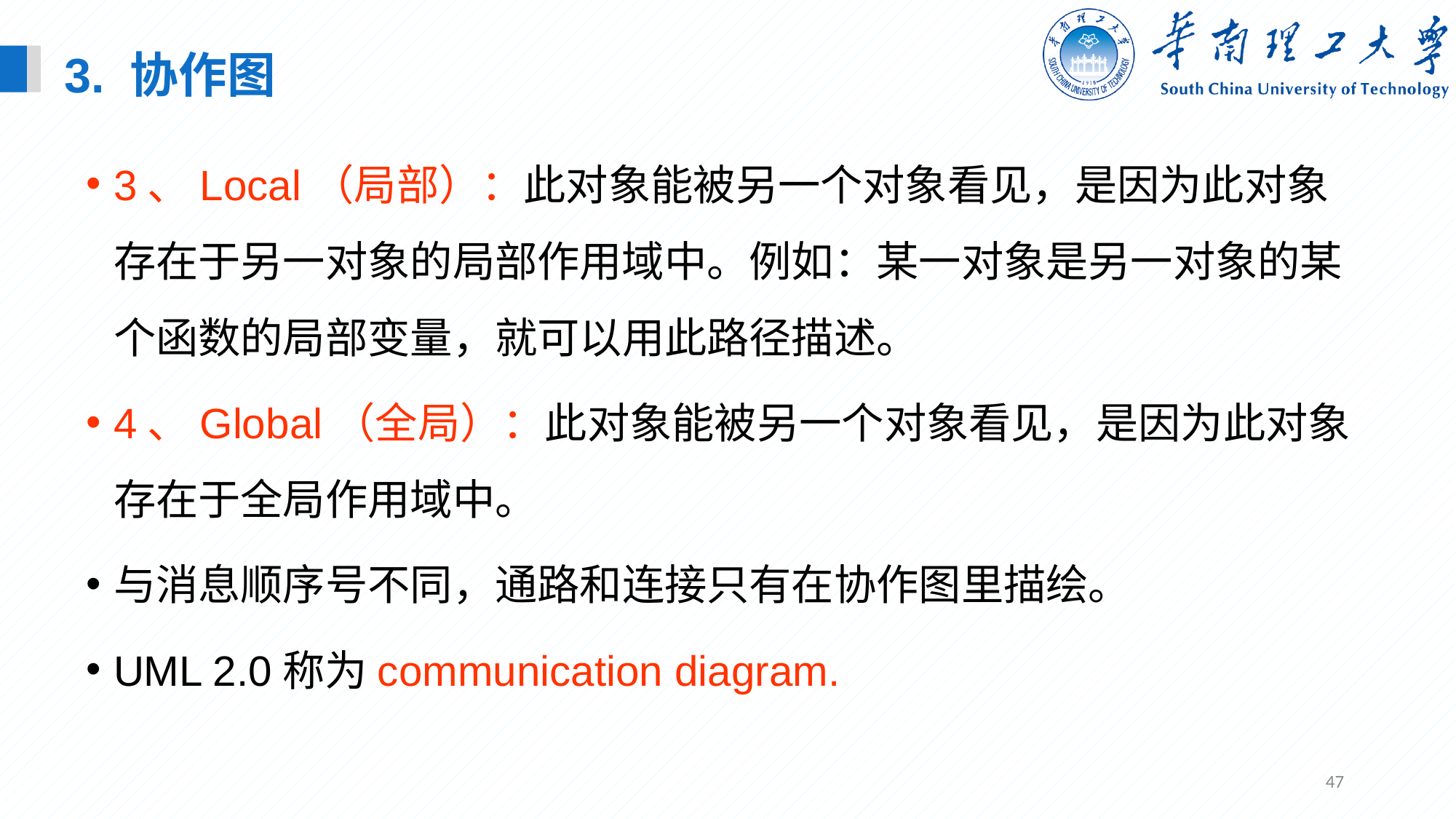

3. 协作图
3、Local（局部）：此对象能被另一个对象看见，是因为此对象存在于另一对象的局部作用域中。例如：某一对象是另一对象的某个函数的局部变量，就可以用此路径描述。
4、Global（全局）：此对象能被另一个对象看见，是因为此对象存在于全局作用域中。
与消息顺序号不同，通路和连接只有在协作图里描绘。
UML 2.0称为communication diagram.

47